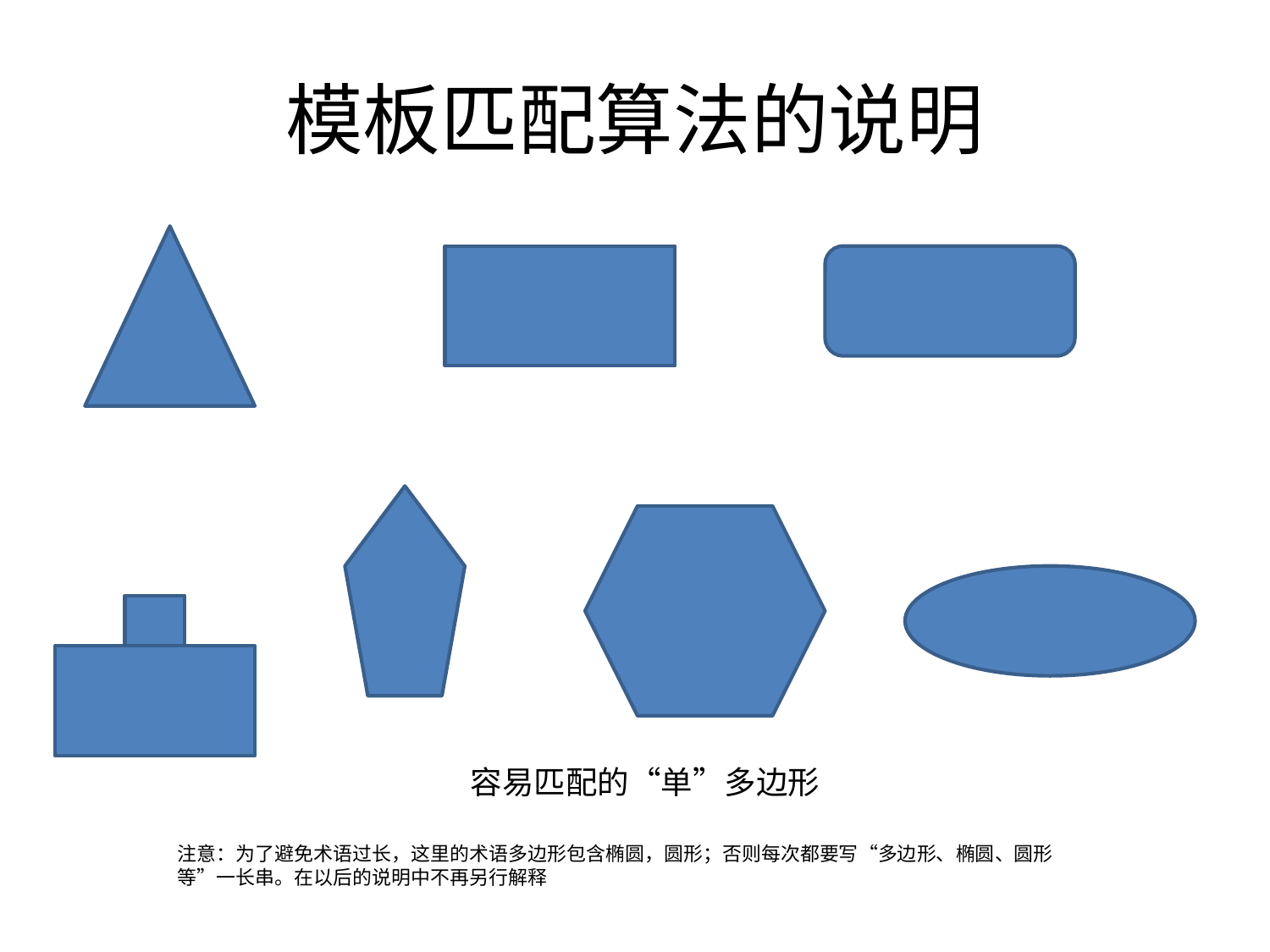

# 模板匹配算法的说明

容易匹配的“单”多边形
注意：为了避免术语过长，这里的术语多边形包含椭圆，圆形；否则每次都要写“多边形、椭圆、圆形等”一长串。在以后的说明中不再另行解释